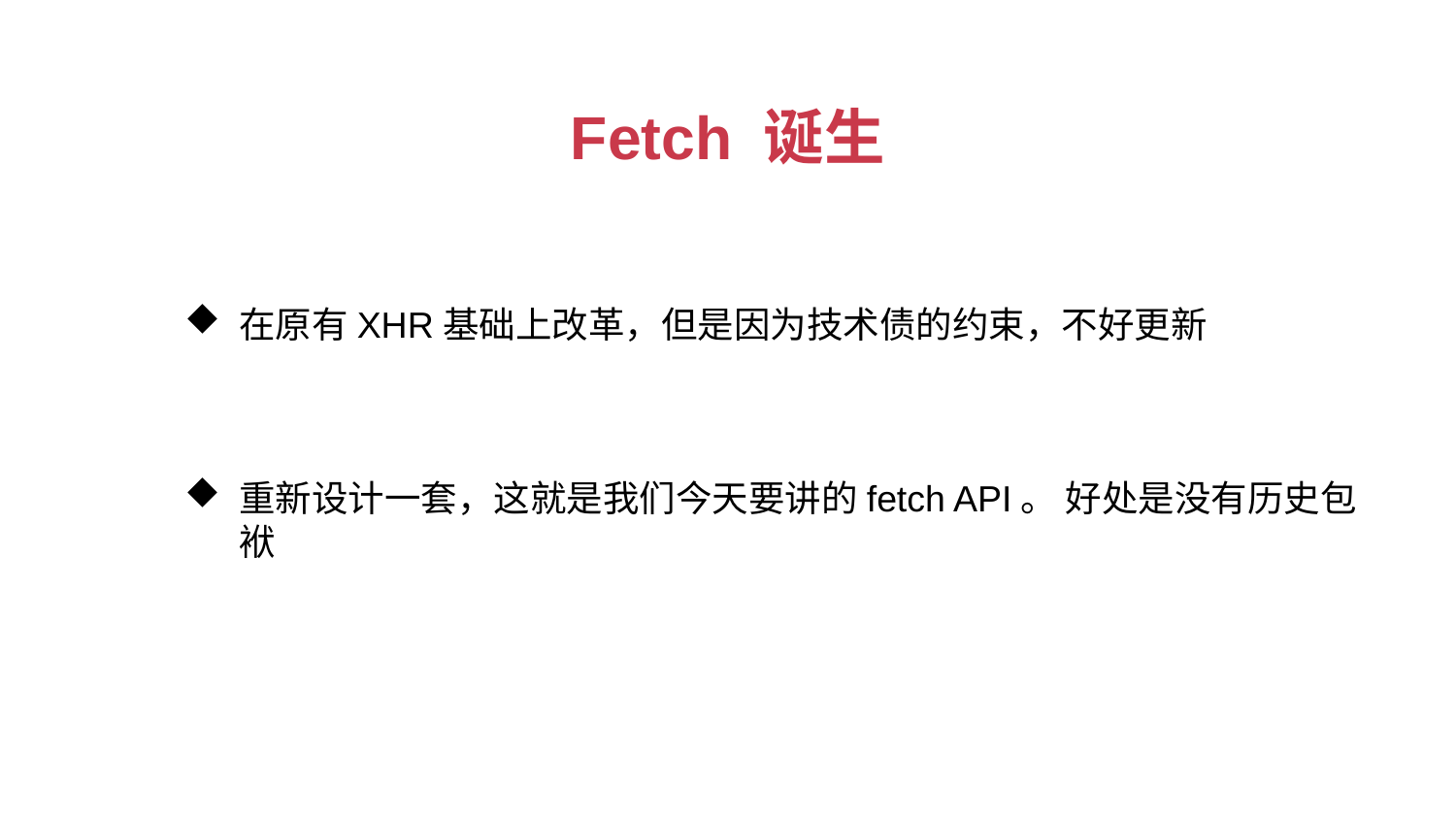

Fetch 诞生
在原有XHR基础上改革，但是因为技术债的约束，不好更新
重新设计一套，这就是我们今天要讲的fetch API。 好处是没有历史包袱